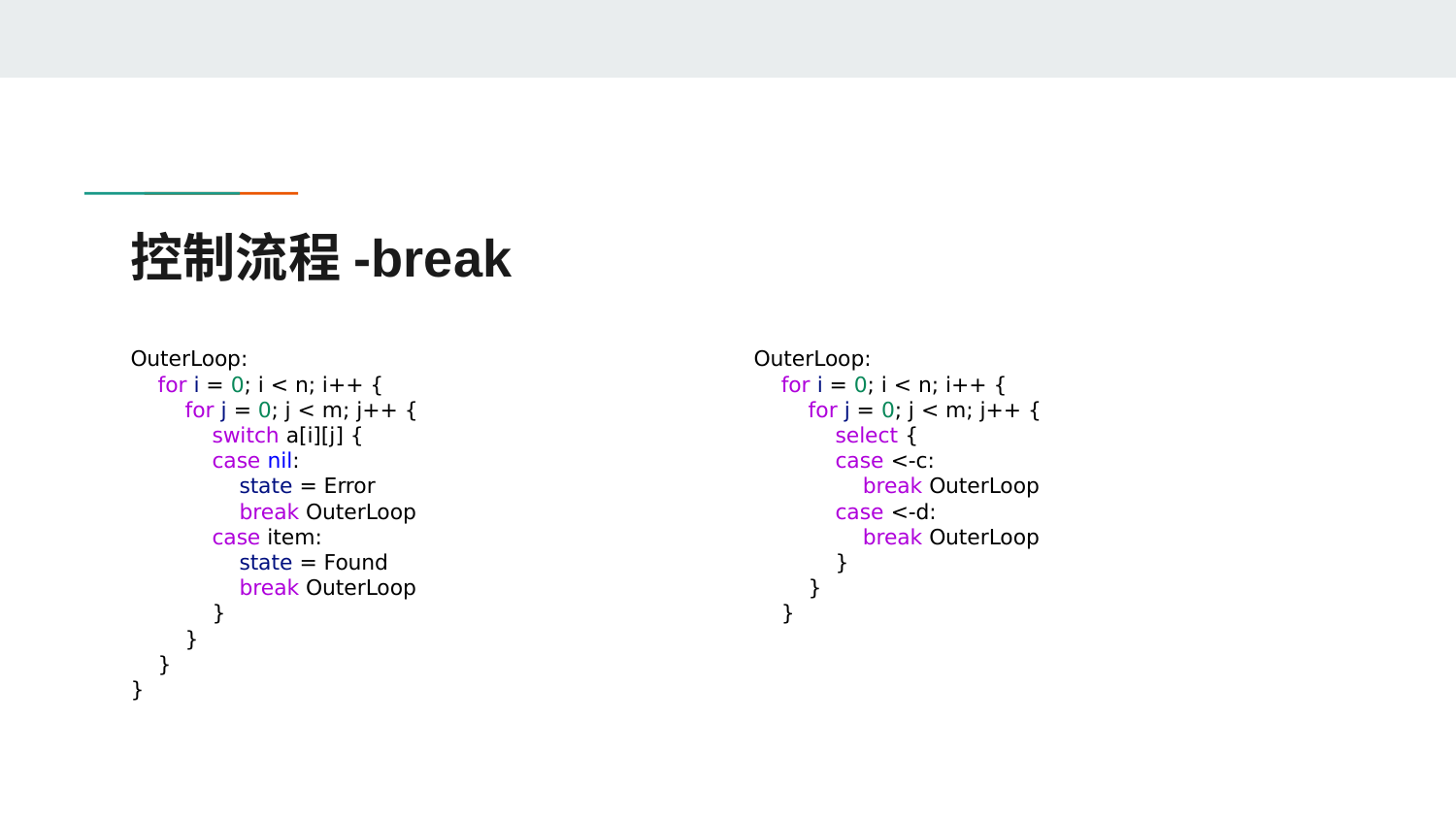

# 控制流程-break

OuterLoop:
    for i = 0; i < n; i++ {
        for j = 0; j < m; j++ {
            switch a[i][j] {
            case nil:
                state = Error
                break OuterLoop
            case item:
                state = Found
                break OuterLoop
            }
        }
    }
}

OuterLoop:
    for i = 0; i < n; i++ {
        for j = 0; j < m; j++ {
            select {
            case <-c:
                break OuterLoop
            case <-d:
                break OuterLoop
            }
        }
    }